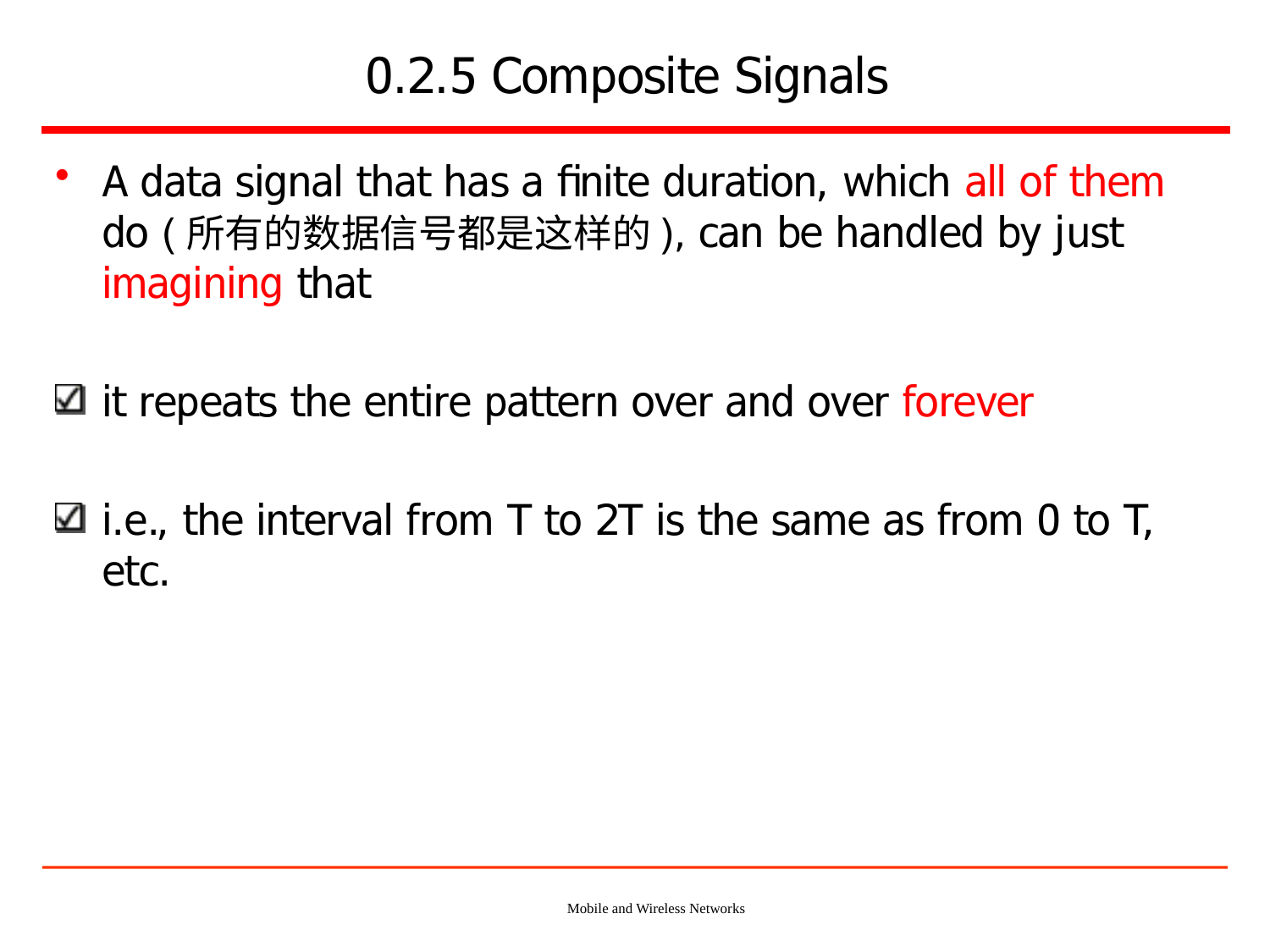

# 0.2.5 Composite Signals
A data signal that has a finite duration, which all of them do (所有的数据信号都是这样的), can be handled by just imagining that

it repeats the entire pattern over and over forever

i.e., the interval from T to 2T is the same as from 0 to T, etc.
Mobile and Wireless Networks